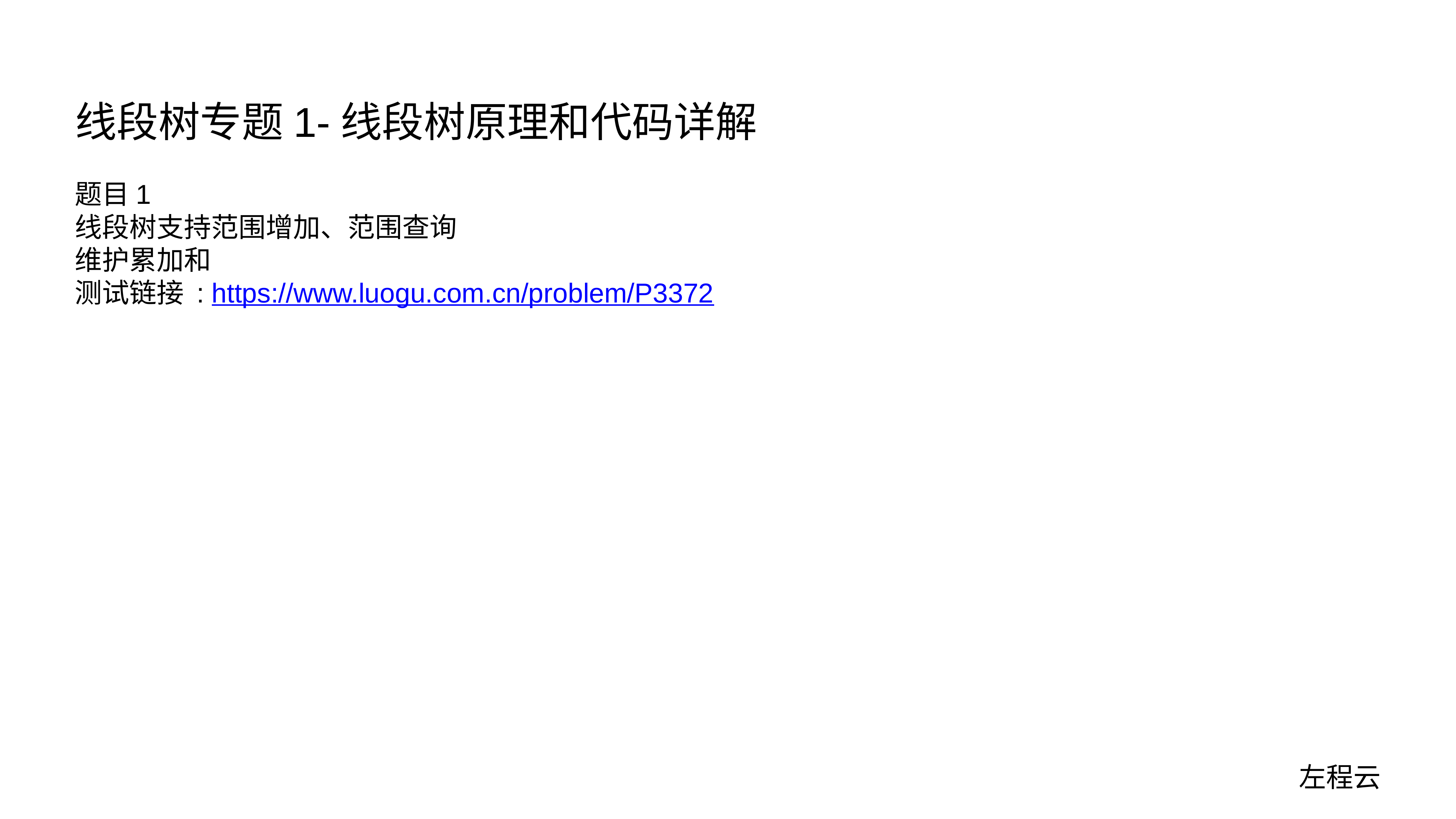

# 线段树专题1-线段树原理和代码详解
题目1
线段树支持范围增加、范围查询
维护累加和
测试链接 : https://www.luogu.com.cn/problem/P3372
左程云